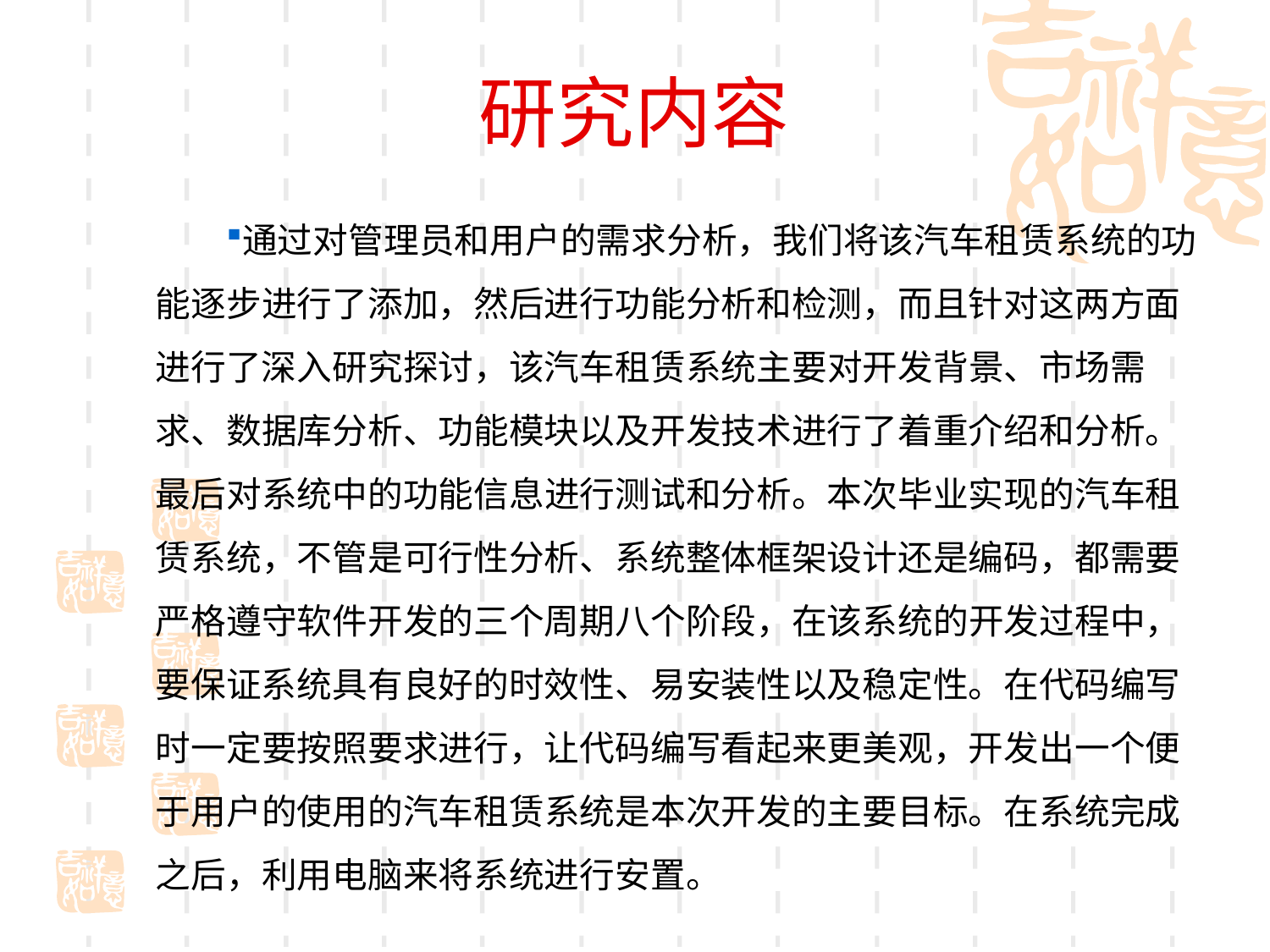

# 研究内容
通过对管理员和用户的需求分析，我们将该汽车租赁系统的功能逐步进行了添加，然后进行功能分析和检测，而且针对这两方面进行了深入研究探讨，该汽车租赁系统主要对开发背景、市场需求、数据库分析、功能模块以及开发技术进行了着重介绍和分析。最后对系统中的功能信息进行测试和分析。本次毕业实现的汽车租赁系统，不管是可行性分析、系统整体框架设计还是编码，都需要严格遵守软件开发的三个周期八个阶段，在该系统的开发过程中，要保证系统具有良好的时效性、易安装性以及稳定性。在代码编写时一定要按照要求进行，让代码编写看起来更美观，开发出一个便于用户的使用的汽车租赁系统是本次开发的主要目标。在系统完成之后，利用电脑来将系统进行安置。